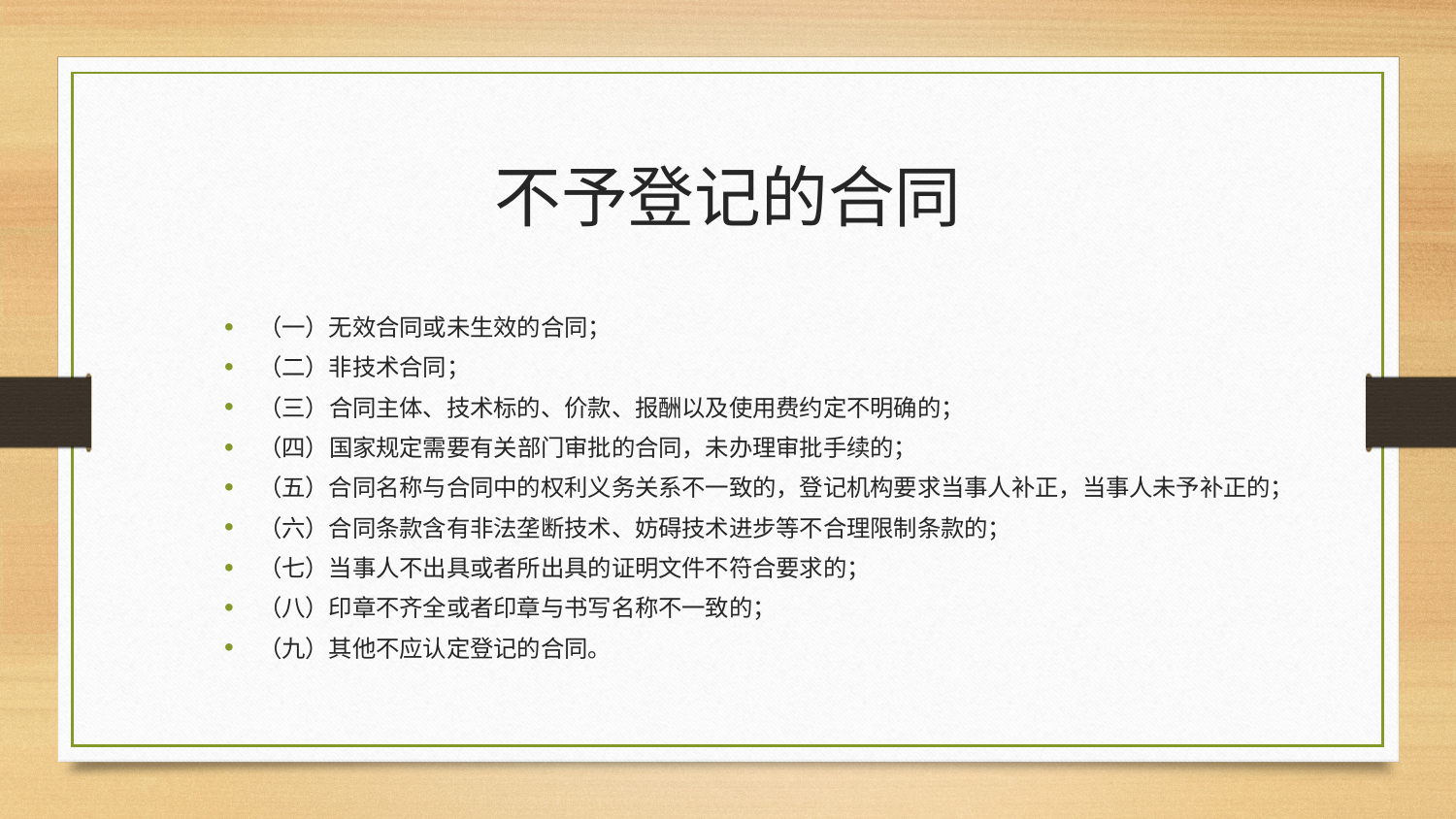

# 不予登记的合同
（一）无效合同或未生效的合同；
（二）非技术合同；
（三）合同主体、技术标的、价款、报酬以及使用费约定不明确的；
（四）国家规定需要有关部门审批的合同，未办理审批手续的；
（五）合同名称与合同中的权利义务关系不一致的，登记机构要求当事人补正，当事人未予补正的；
（六）合同条款含有非法垄断技术、妨碍技术进步等不合理限制条款的；
（七）当事人不出具或者所出具的证明文件不符合要求的；
（八）印章不齐全或者印章与书写名称不一致的；
（九）其他不应认定登记的合同。